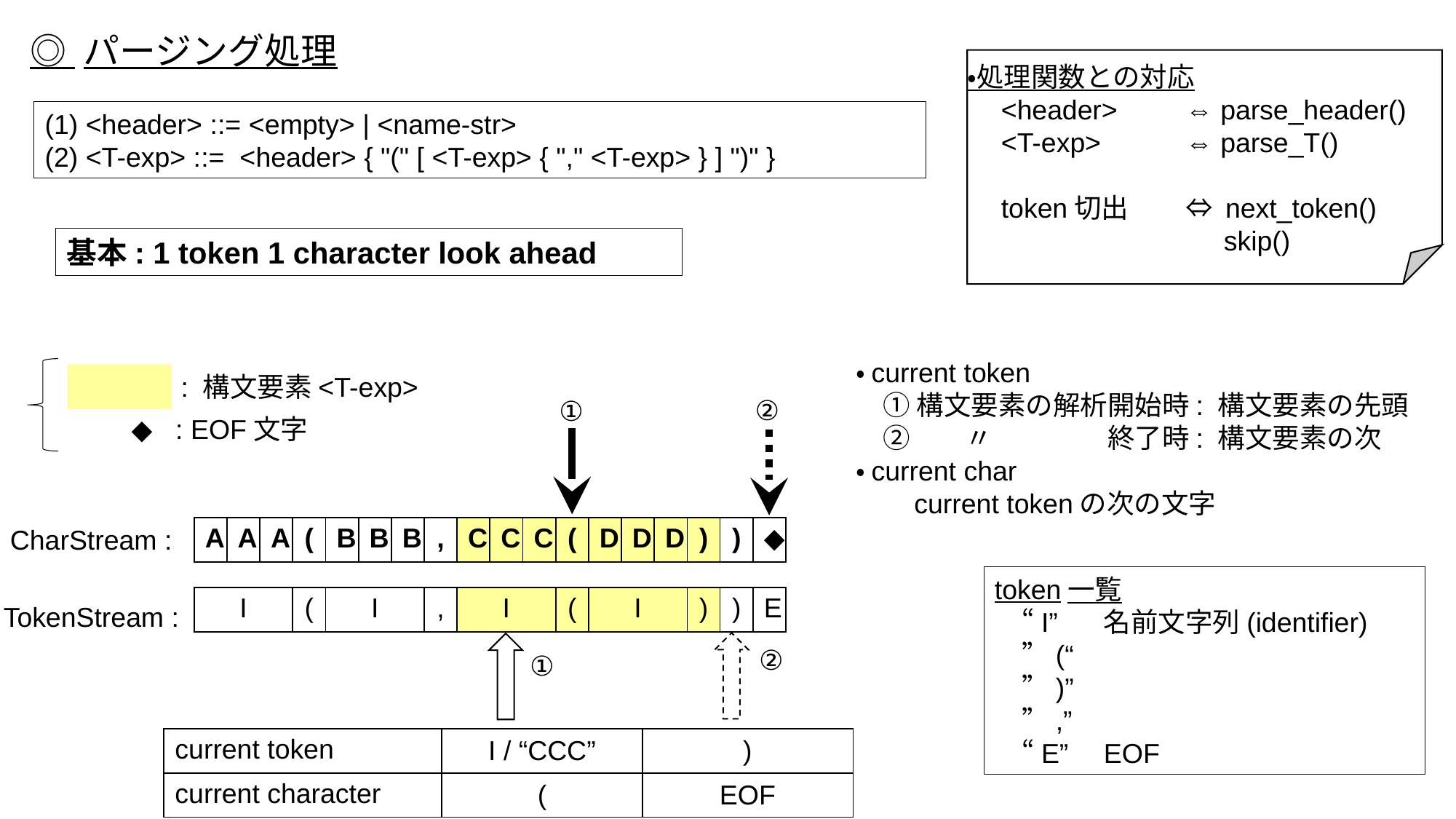

◎ パージング処理

・処理関数との対応
　<header>	⇔ parse_header()
　<T-exp>	⇔ parse_T()

　token切出	⇔ next_token()
		     skip()

(1) <header> ::= <empty> | <name-str>
(2) <T-exp> ::=  <header> { "(" [ <T-exp> { "," <T-exp> } ] ")" }
基本: 1 token 1 character look ahead
・current token
　① 構文要素の解析開始時: 構文要素の先頭
　② 	〃	　 終了時: 構文要素の次
・current char
　    current tokenの次の文字

: 構文要素<T-exp>
②
①
◆   : EOF文字
CharStream :
| A | A | A | ( | B | B | B | , | C | C | C | ( | D | D | D | ) | ) | ◆ |
| --- | --- | --- | --- | --- | --- | --- | --- | --- | --- | --- | --- | --- | --- | --- | --- | --- | --- |
|  |  |  |  |  |  |  |  |  |  |  |  |  |  |  |  |  |  |
| I |  |  | ( | I |  |  | , | I |  |  | ( | I |  |  | ) | ) | E |
token一覧
　“I”	名前文字列(identifier)
　”(“
　”)”
　”,”
　“E”	EOF
TokenStream :

②
①
| current token | I / “CCC” | ) |
| --- | --- | --- |
| current character | ( | EOF |